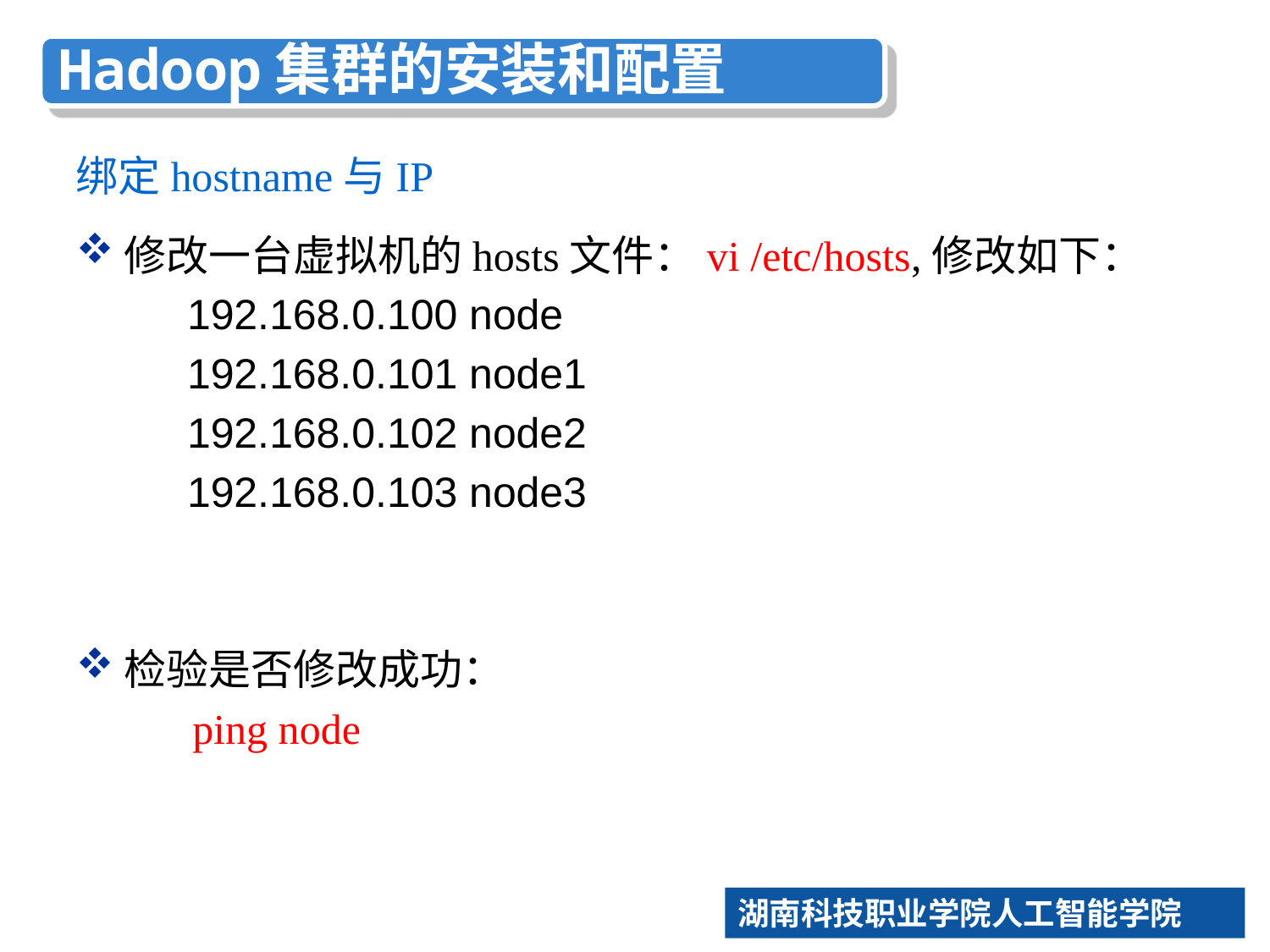

绑定hostname与IP
修改一台虚拟机的hosts文件：vi /etc/hosts,修改如下：
192.168.0.100 node
192.168.0.101 node1
192.168.0.102 node2
192.168.0.103 node3

检验是否修改成功：
           ping node